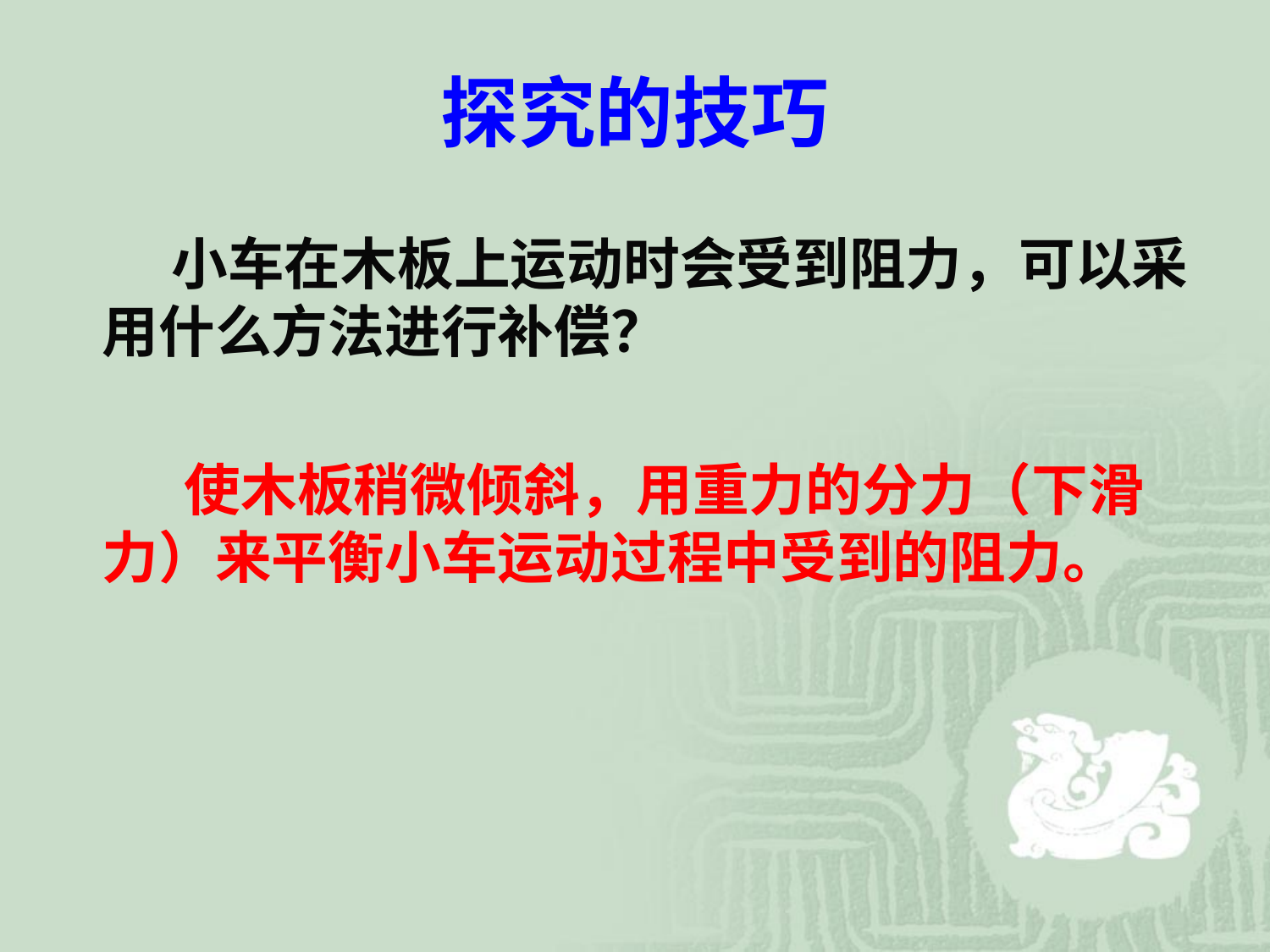

# 探究的技巧
        小车在木板上运动时会受到阻力，可以采用什么方法进行补偿？

         使木板稍微倾斜，用重力的分力（下滑力）来平衡小车运动过程中受到的阻力。